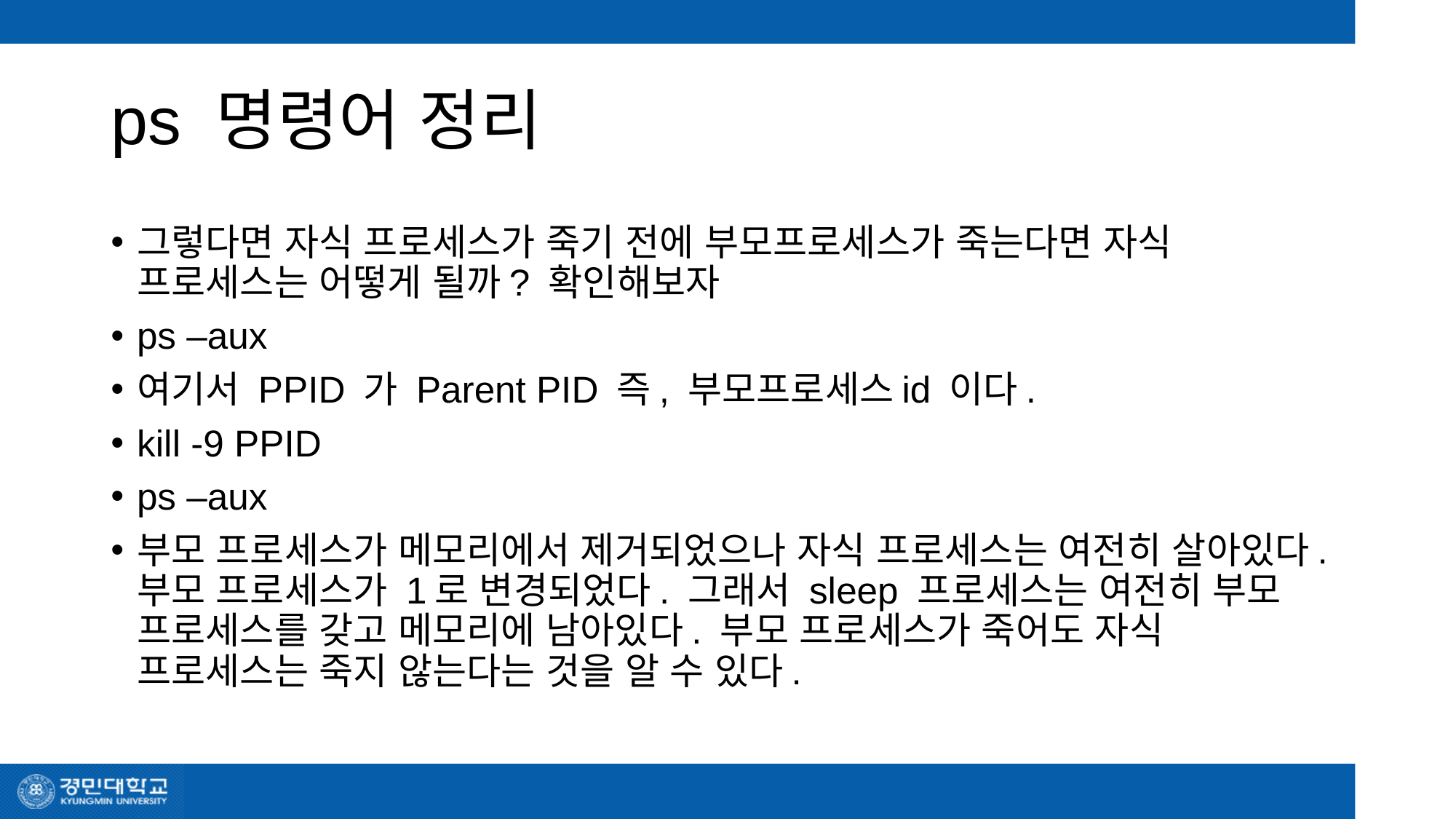

# ps 명령어 정리
그렇다면 자식 프로세스가 죽기 전에 부모프로세스가 죽는다면 자식 프로세스는 어떻게 될까? 확인해보자
ps –aux
여기서 PPID 가 Parent PID 즉, 부모프로세스id 이다.
kill -9 PPID
ps –aux
부모 프로세스가 메모리에서 제거되었으나 자식 프로세스는 여전히 살아있다. 
부모 프로세스가 1로 변경되었다. 그래서 sleep 프로세스는 여전히 부모 프로세스를 갖고 메모리에 남아있다. 부모 프로세스가 죽어도 자식 프로세스는 죽지 않는다는 것을 알 수 있다.